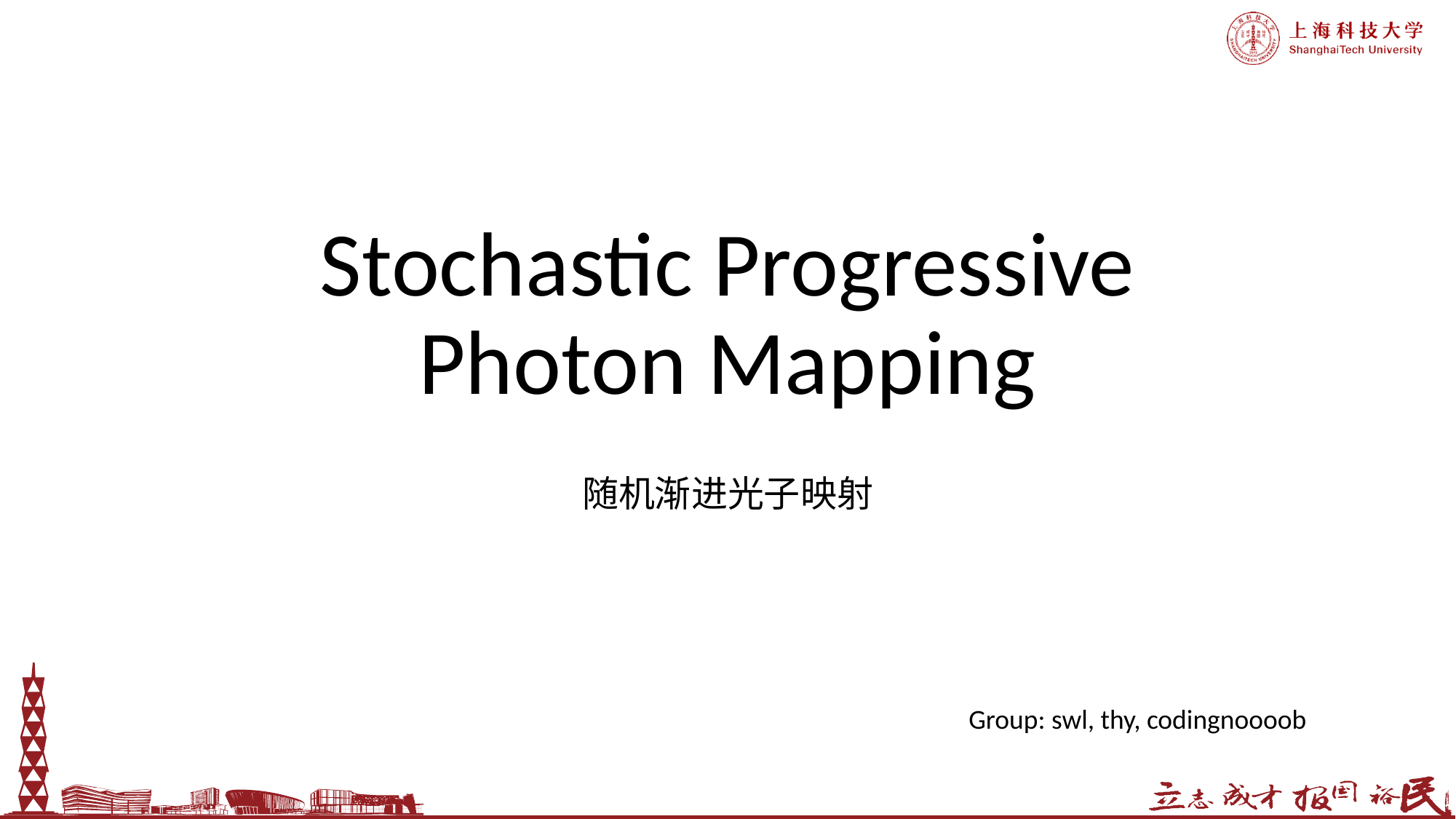

# Stochastic Progressive Photon Mapping
随机渐进光子映射
Group: swl, thy, codingnoooob